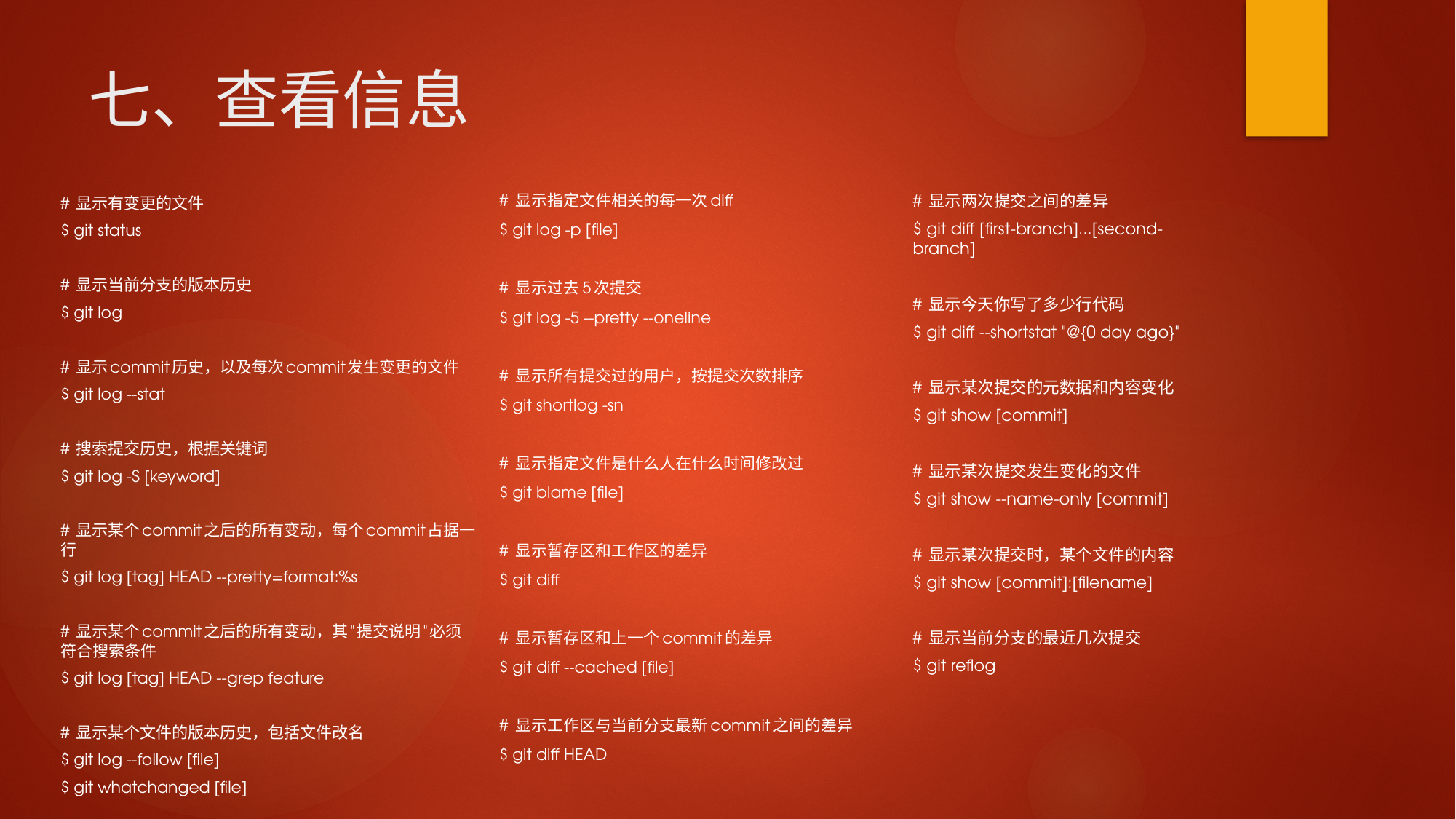

# 七、查看信息

# 显示指定文件相关的每一次diff
$ git log -p [file]

# 显示过去5次提交
$ git log -5 --pretty --oneline

# 显示所有提交过的用户，按提交次数排序
$ git shortlog -sn

# 显示指定文件是什么人在什么时间修改过
$ git blame [file]

# 显示暂存区和工作区的差异
$ git diff

# 显示暂存区和上一个commit的差异
$ git diff --cached [file]

# 显示工作区与当前分支最新commit之间的差异
$ git diff HEAD

# 显示两次提交之间的差异
$ git diff [first-branch]...[second-branch]

# 显示今天你写了多少行代码
$ git diff --shortstat "@{0 day ago}"

# 显示某次提交的元数据和内容变化
$ git show [commit]

# 显示某次提交发生变化的文件
$ git show --name-only [commit]

# 显示某次提交时，某个文件的内容
$ git show [commit]:[filename]

# 显示当前分支的最近几次提交
$ git reflog

# 显示有变更的文件
$ git status

# 显示当前分支的版本历史
$ git log

# 显示commit历史，以及每次commit发生变更的文件
$ git log --stat

# 搜索提交历史，根据关键词
$ git log -S [keyword]

# 显示某个commit之后的所有变动，每个commit占据一行
$ git log [tag] HEAD --pretty=format:%s

# 显示某个commit之后的所有变动，其"提交说明"必须符合搜索条件
$ git log [tag] HEAD --grep feature

# 显示某个文件的版本历史，包括文件改名
$ git log --follow [file]
$ git whatchanged [file]